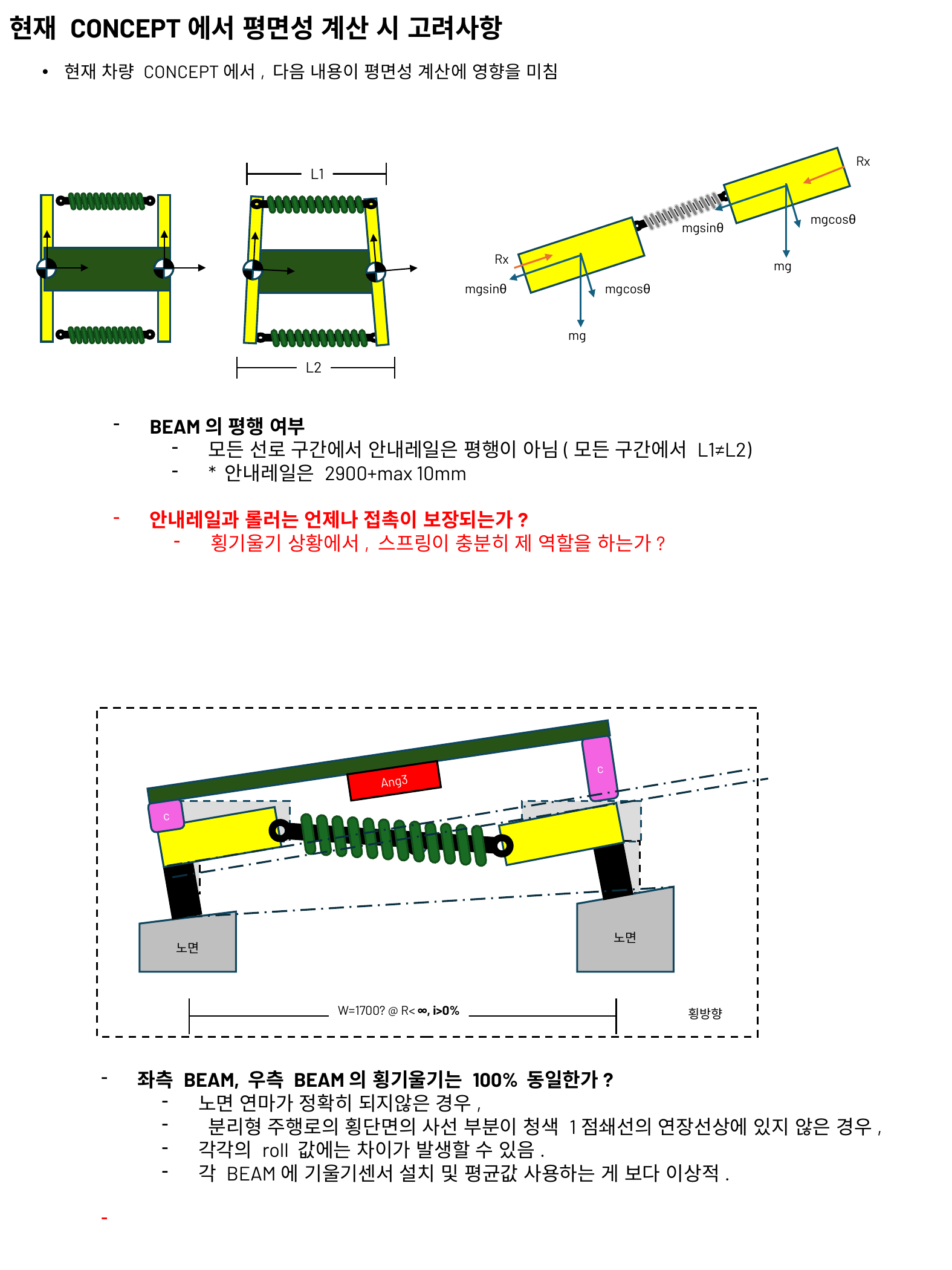

# 현재 CONCEPT에서 평면성 계산 시 고려사항
현재 차량 CONCEPT에서, 다음 내용이 평면성 계산에 영향을 미침
Rx
L1

mgcosθ
mgsinθ
mg

mgsinθ
mgcosθ
mg
Rx

x

L2
BEAM의 평행 여부
모든 선로 구간에서 안내레일은 평행이 아님(모든 구간에서 L1≠L2)
* 안내레일은 2900+max 10mm

안내레일과 롤러는 언제나 접촉이 보장되는가?
횡기울기 상황에서, 스프링이 충분히 제 역할을 하는가?

c
c
Ang3
W1700
W1700

노면
노면
W=1700? @ R< ∞, i>0%
횡방향
좌측 BEAM, 우측 BEAM의 횡기울기는 100% 동일한가?
노면 연마가 정확히 되지않은 경우,
 분리형 주행로의 횡단면의 사선 부분이 청색 1점쇄선의 연장선상에 있지 않은 경우,
각각의 roll 값에는 차이가 발생할 수 있음.
각 BEAM에 기울기센서 설치 및 평균값 사용하는 게 보다 이상적.